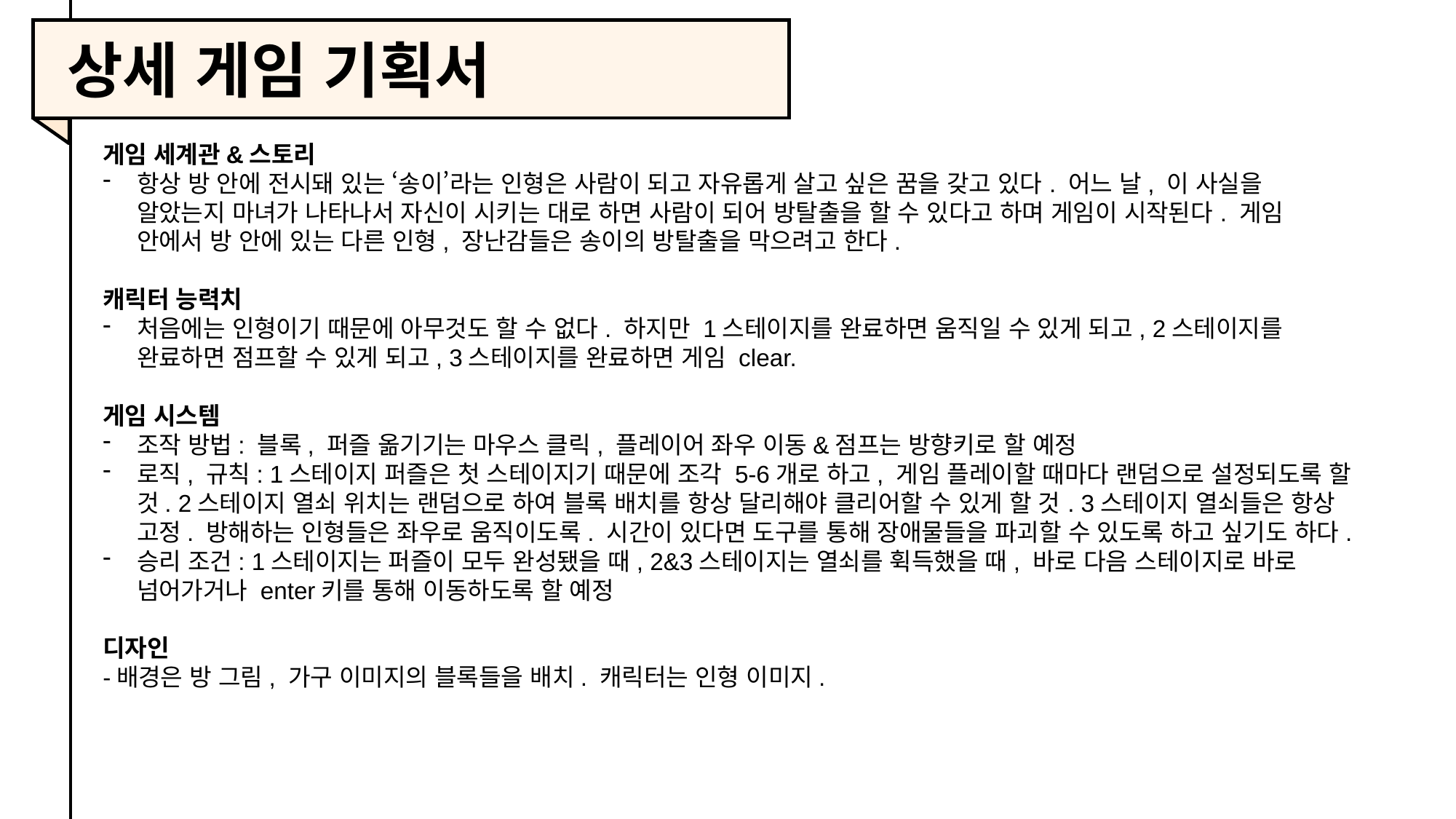

상세 게임 기획서
게임 세계관&스토리
항상 방 안에 전시돼 있는 ‘송이’라는 인형은 사람이 되고 자유롭게 살고 싶은 꿈을 갖고 있다. 어느 날, 이 사실을 알았는지 마녀가 나타나서 자신이 시키는 대로 하면 사람이 되어 방탈출을 할 수 있다고 하며 게임이 시작된다. 게임 안에서 방 안에 있는 다른 인형, 장난감들은 송이의 방탈출을 막으려고 한다.

캐릭터 능력치
처음에는 인형이기 때문에 아무것도 할 수 없다. 하지만 1스테이지를 완료하면 움직일 수 있게 되고, 2스테이지를 완료하면 점프할 수 있게 되고, 3스테이지를 완료하면 게임 clear.

게임 시스템
조작 방법: 블록, 퍼즐 옮기기는 마우스 클릭, 플레이어 좌우 이동&점프는 방향키로 할 예정
로직, 규칙: 1스테이지 퍼즐은 첫 스테이지기 때문에 조각 5-6개로 하고, 게임 플레이할 때마다 랜덤으로 설정되도록 할 것. 2스테이지 열쇠 위치는 랜덤으로 하여 블록 배치를 항상 달리해야 클리어할 수 있게 할 것. 3스테이지 열쇠들은 항상 고정. 방해하는 인형들은 좌우로 움직이도록. 시간이 있다면 도구를 통해 장애물들을 파괴할 수 있도록 하고 싶기도 하다.
승리 조건: 1스테이지는 퍼즐이 모두 완성됐을 때, 2&3스테이지는 열쇠를 휙득했을 때, 바로 다음 스테이지로 바로 넘어가거나 enter키를 통해 이동하도록 할 예정

디자인
-배경은 방 그림, 가구 이미지의 블록들을 배치. 캐릭터는 인형 이미지.